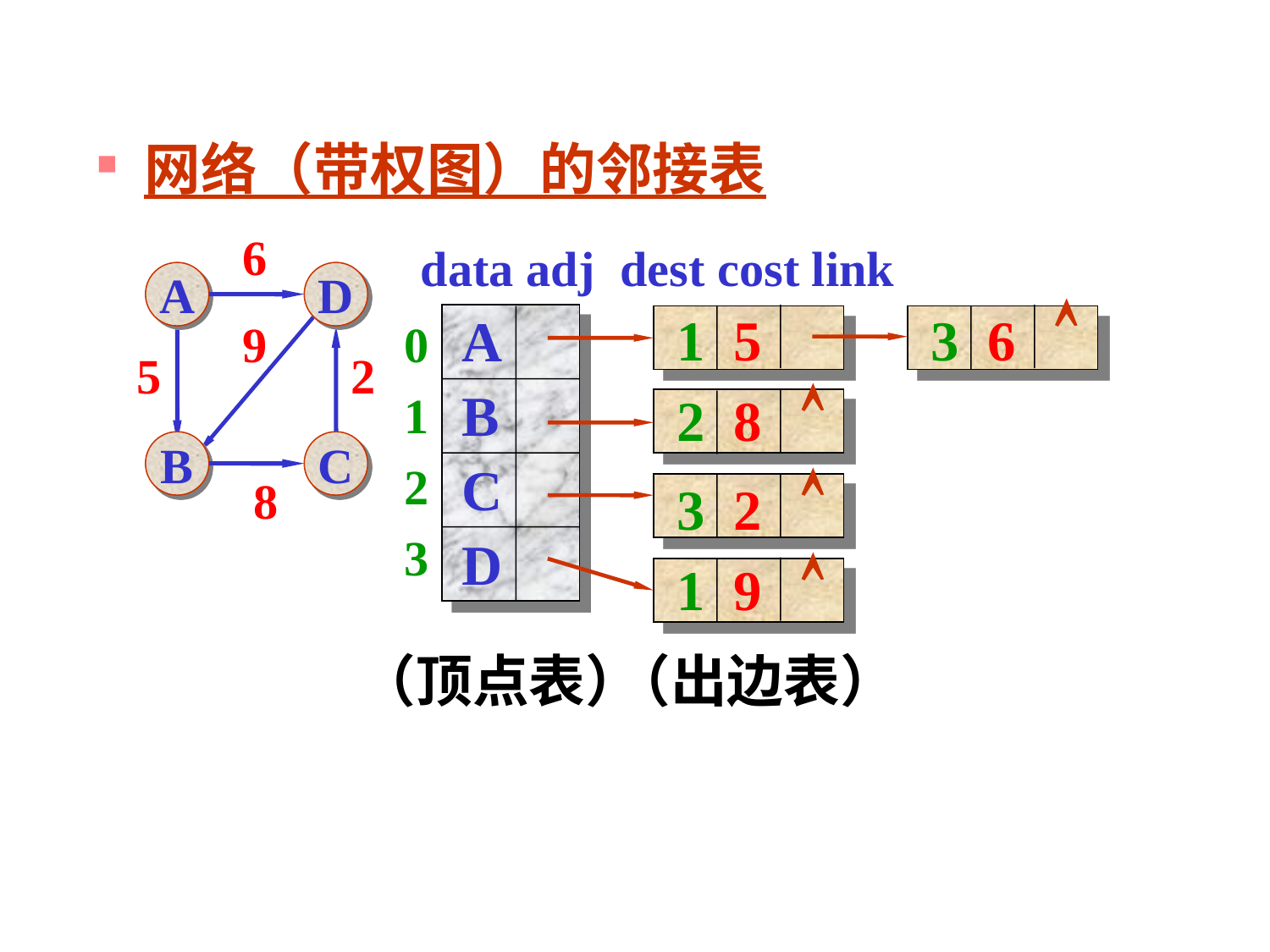

网络（带权图）的邻接表
6
data adj
dest cost link
A
D
∧
A
B
C
D

0
1
2
3
1  5
3  6

9

5
2
∧

2  8

B
C

∧

8
3  2

∧
1  9

（顶点表）
（出边表）
32